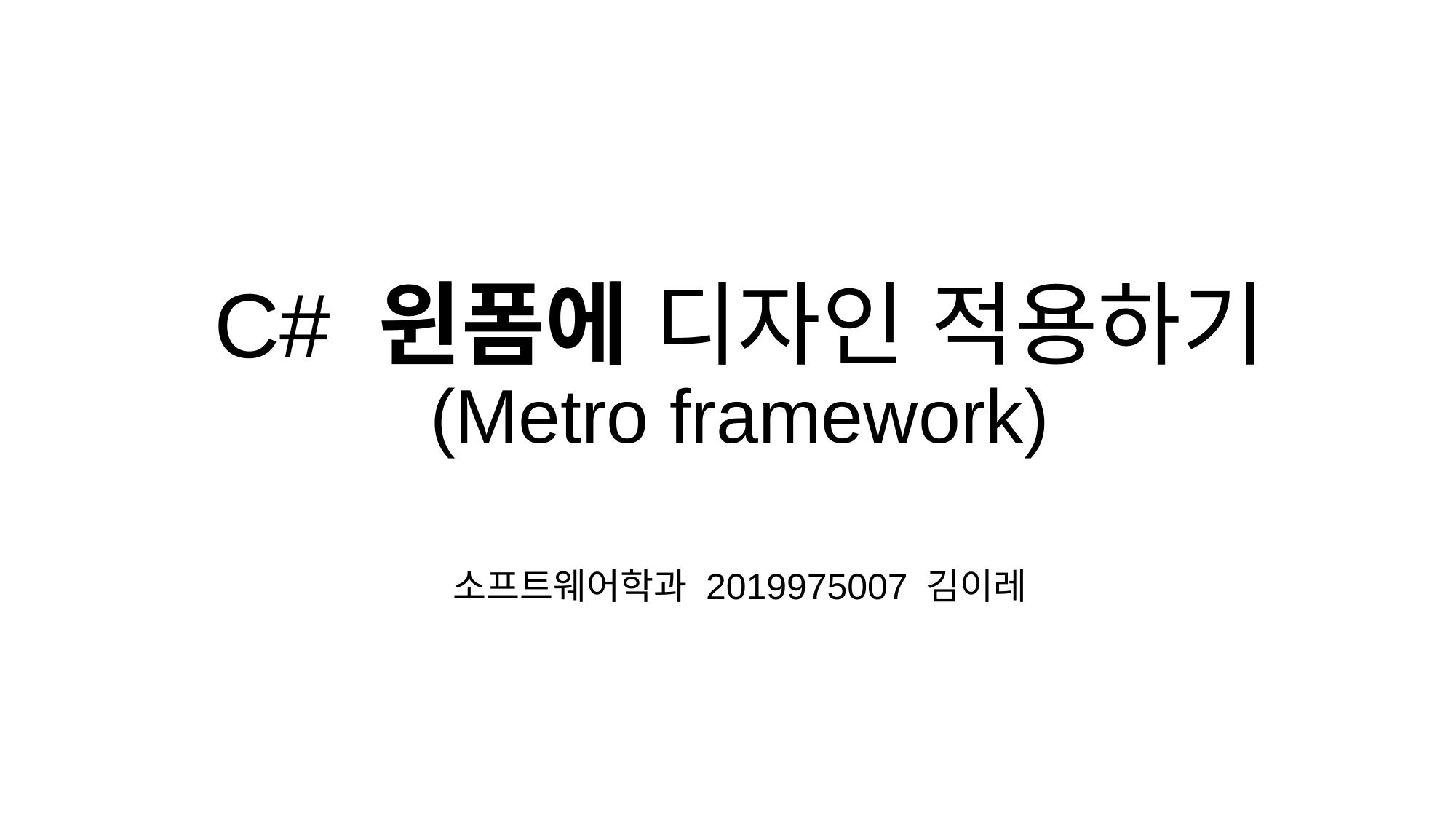

# C# 윈폼에 디자인 적용하기 (Metro framework)
소프트웨어학과 2019975007 김이레